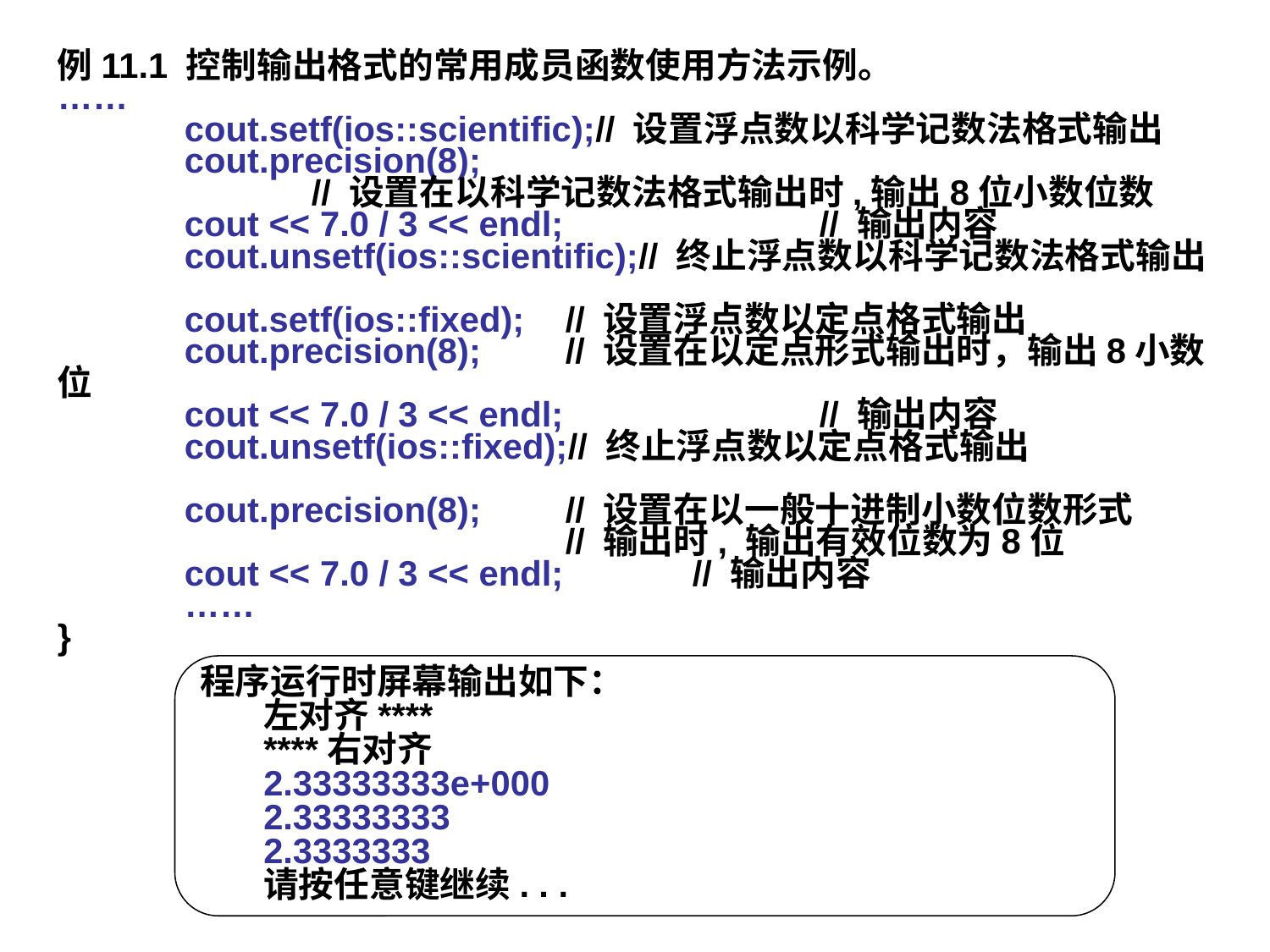

例11.1 控制输出格式的常用成员函数使用方法示例。
……
	cout.setf(ios::scientific);// 设置浮点数以科学记数法格式输出
	cout.precision(8);
		// 设置在以科学记数法格式输出时,输出8位小数位数
	cout << 7.0 / 3 << endl;			// 输出内容
	cout.unsetf(ios::scientific);// 终止浮点数以科学记数法格式输出

	cout.setf(ios::fixed);	// 设置浮点数以定点格式输出
	cout.precision(8);	// 设置在以定点形式输出时，输出8小数位
	cout << 7.0 / 3 << endl;			// 输出内容
	cout.unsetf(ios::fixed);// 终止浮点数以定点格式输出

	cout.precision(8);	// 设置在以一般十进制小数位数形式
				// 输出时, 输出有效位数为8位
	cout << 7.0 / 3 << endl;		// 输出内容
	……
}
程序运行时屏幕输出如下：
左对齐****
****右对齐
2.33333333e+000
2.33333333
2.3333333
请按任意键继续. . .